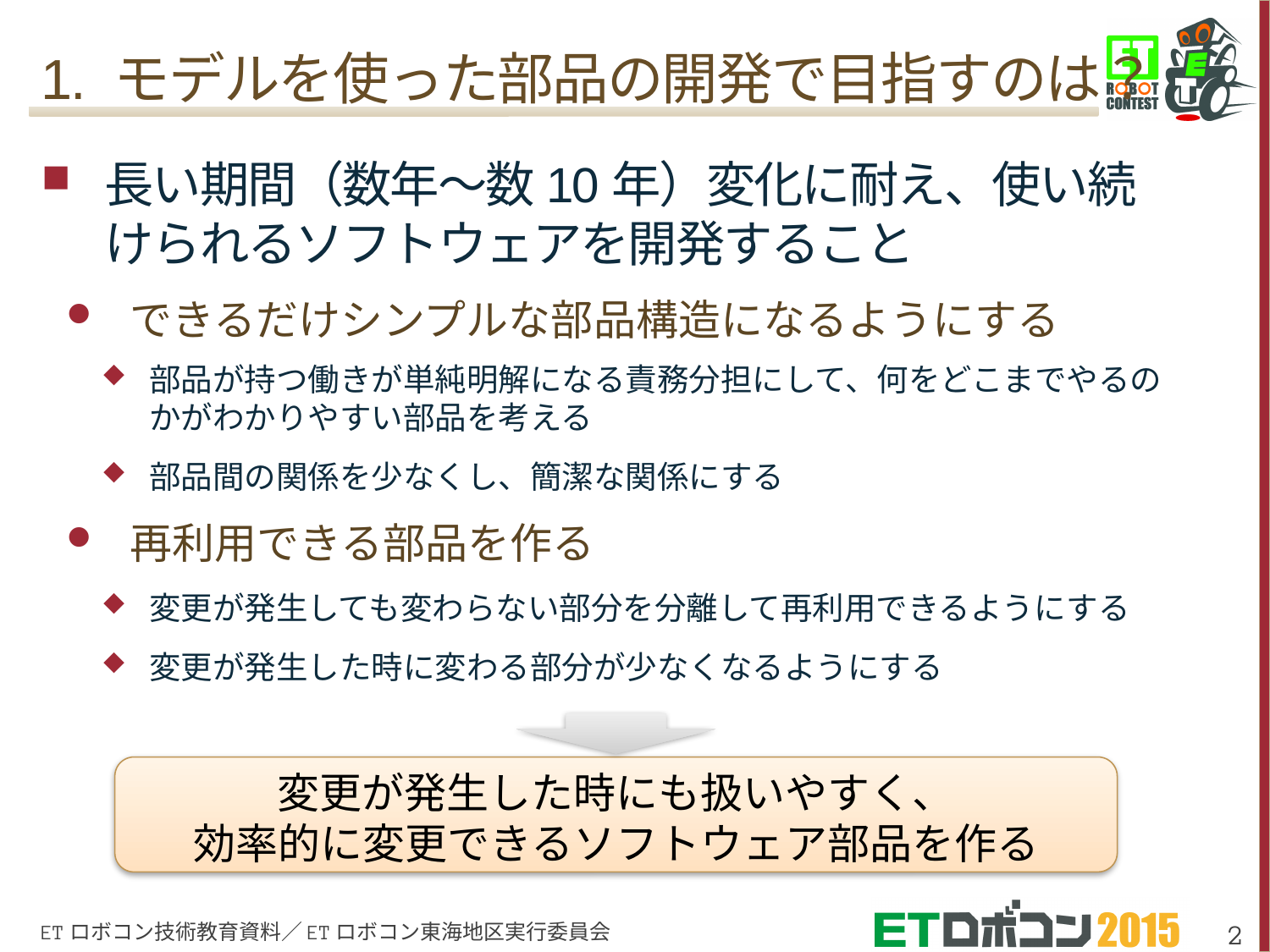

# 1. モデルを使った部品の開発で目指すのは？
長い期間（数年～数10年）変化に耐え、使い続けられるソフトウェアを開発すること
できるだけシンプルな部品構造になるようにする
部品が持つ働きが単純明解になる責務分担にして、何をどこまでやるのかがわかりやすい部品を考える
部品間の関係を少なくし、簡潔な関係にする
再利用できる部品を作る
変更が発生しても変わらない部分を分離して再利用できるようにする
変更が発生した時に変わる部分が少なくなるようにする

変更が発生した時にも扱いやすく、
効率的に変更できるソフトウェア部品を作る
ETロボコン技術教育資料／ETロボコン東海地区実行委員会
2